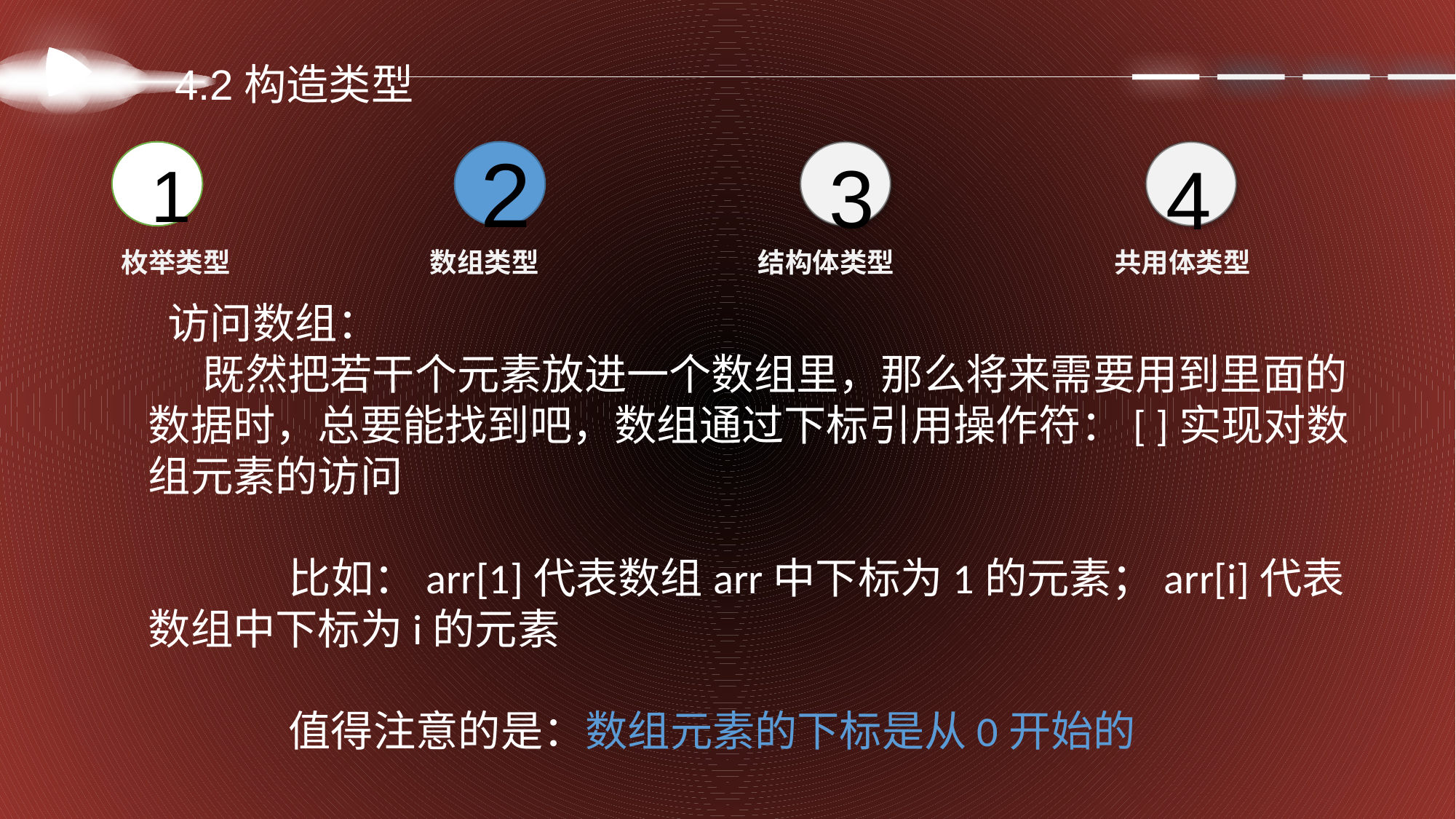

4.2构造类型

2
3

4
1
共用体类型

枚举类型

数组类型

结构体类型

 访问数组：
既然把若干个元素放进一个数组里，那么将来需要用到里面的数据时，总要能找到吧，数组通过下标引用操作符：[ ]实现对数组元素的访问

        比如：arr[1]代表数组arr中下标为1的元素；arr[i]代表数组中下标为i的元素

        值得注意的是：数组元素的下标是从0开始的